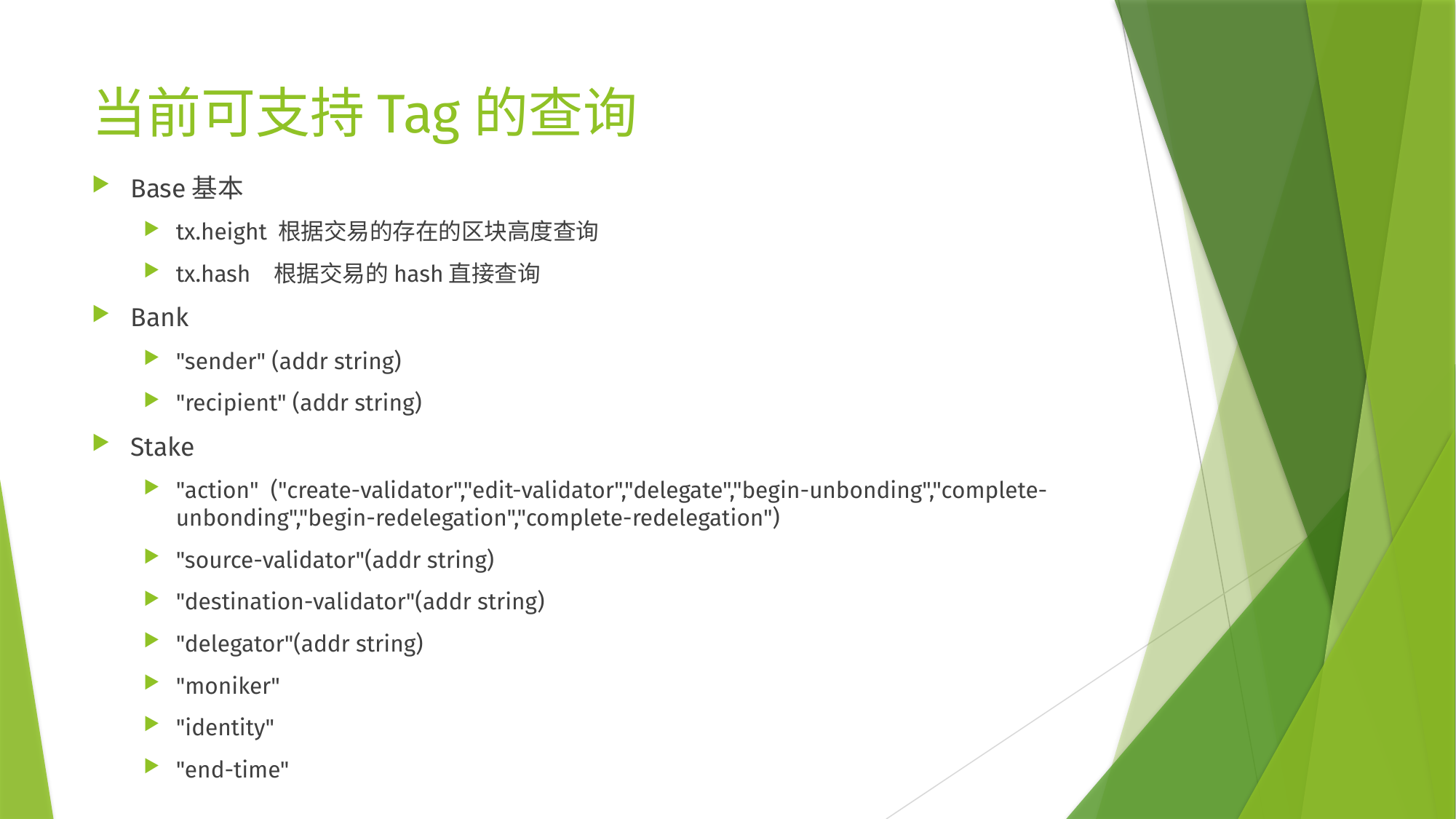

# 当前可支持Tag的查询
Base基本
tx.height 根据交易的存在的区块高度查询
tx.hash   根据交易的hash直接查询
Bank
"sender" (addr string)
"recipient" (addr string)
Stake
"action"  ("create-validator","edit-validator","delegate","begin-unbonding","complete-unbonding","begin-redelegation","complete-redelegation")
"source-validator"(addr string)
"destination-validator"(addr string)
"delegator"(addr string)
"moniker"
"identity"
"end-time"